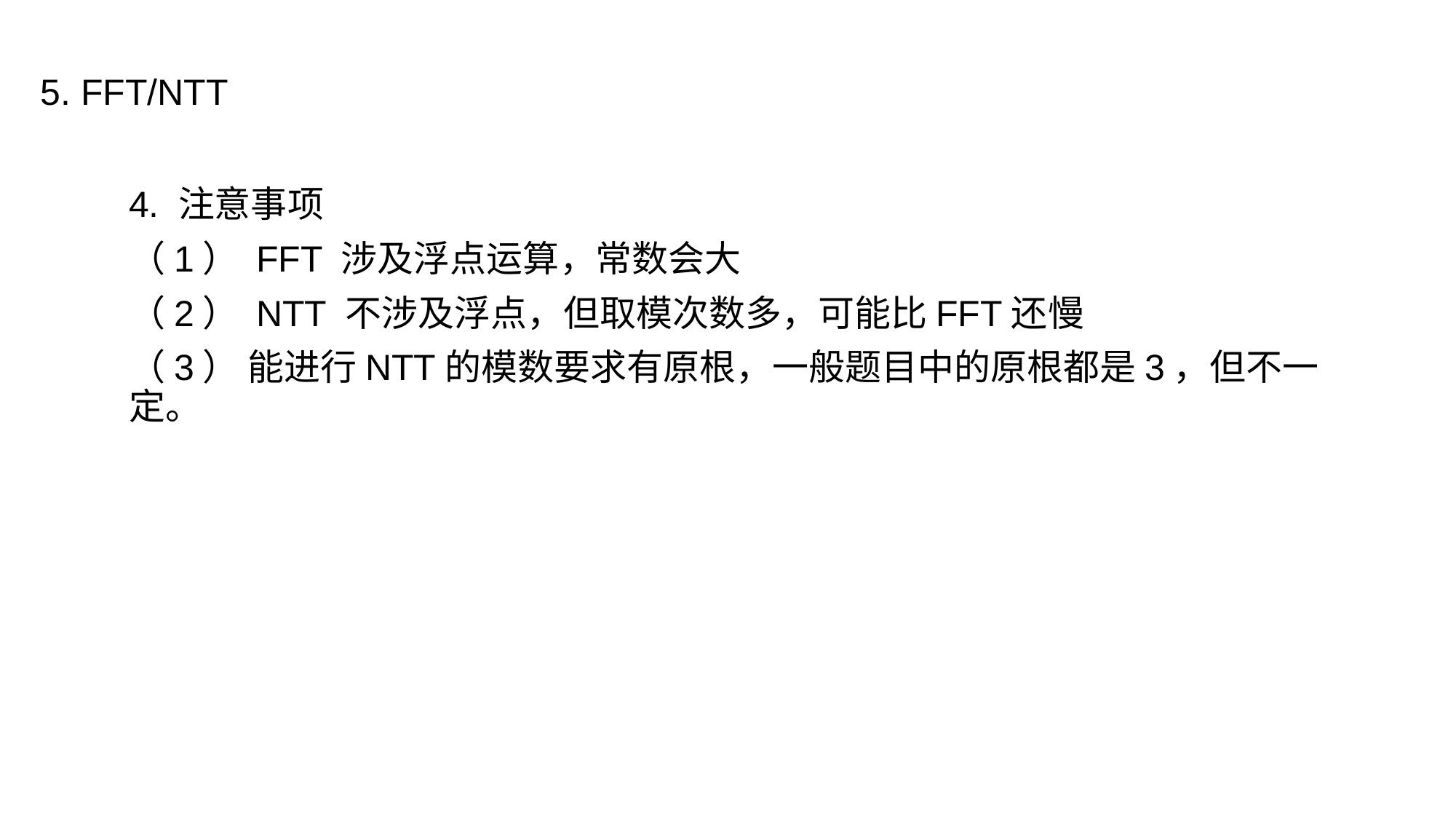

5. FFT/NTT

4. 注意事项
（1） FFT 涉及浮点运算，常数会大
（2） NTT 不涉及浮点，但取模次数多，可能比FFT还慢
（3） 能进行NTT的模数要求有原根，一般题目中的原根都是3，但不一定。